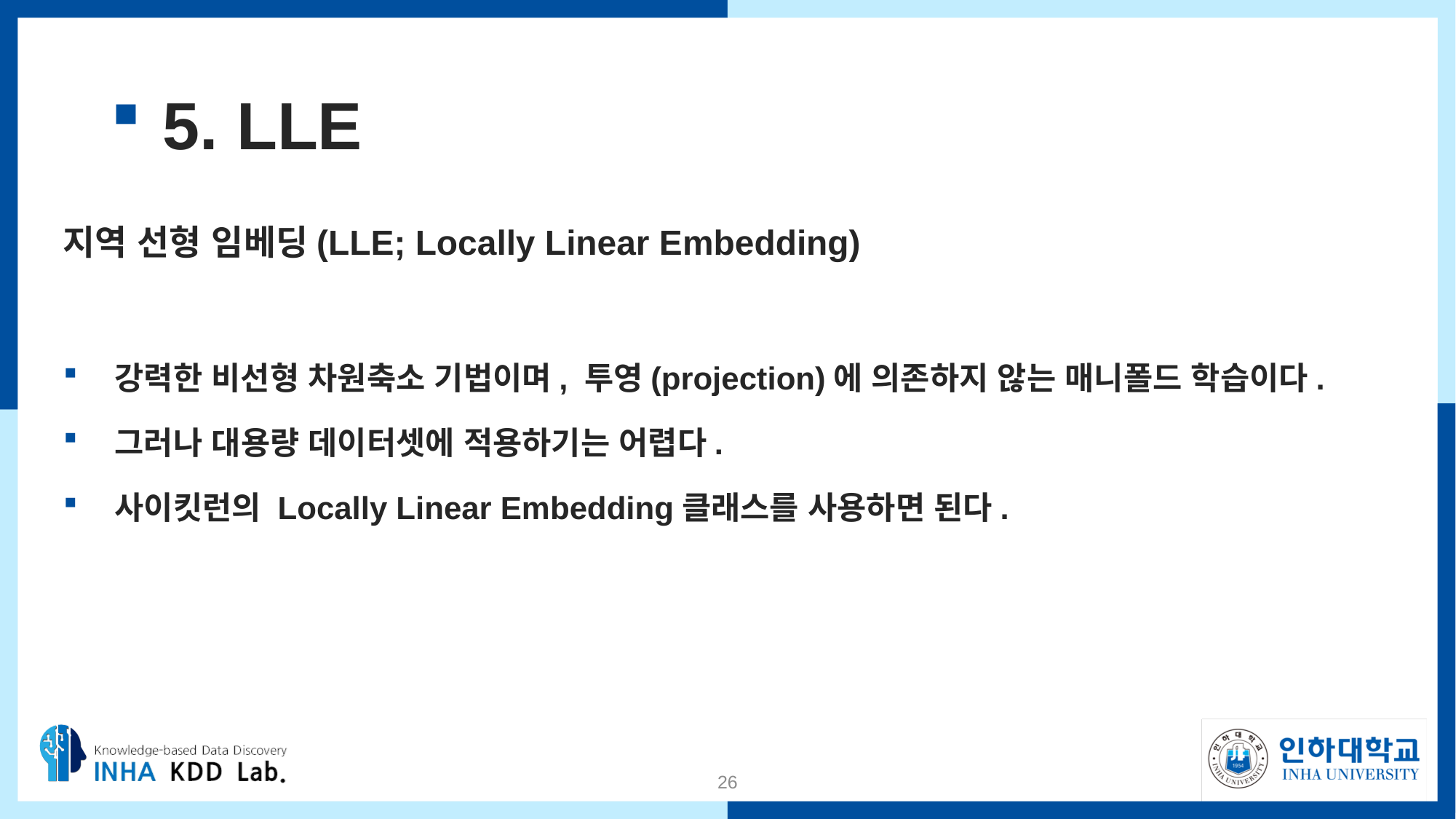

# 5. LLE
지역 선형 임베딩(LLE; Locally Linear Embedding)

강력한 비선형 차원축소 기법이며, 투영(projection)에 의존하지 않는 매니폴드 학습이다.
그러나 대용량 데이터셋에 적용하기는 어렵다.
사이킷런의 Locally Linear Embedding클래스를 사용하면 된다.

26